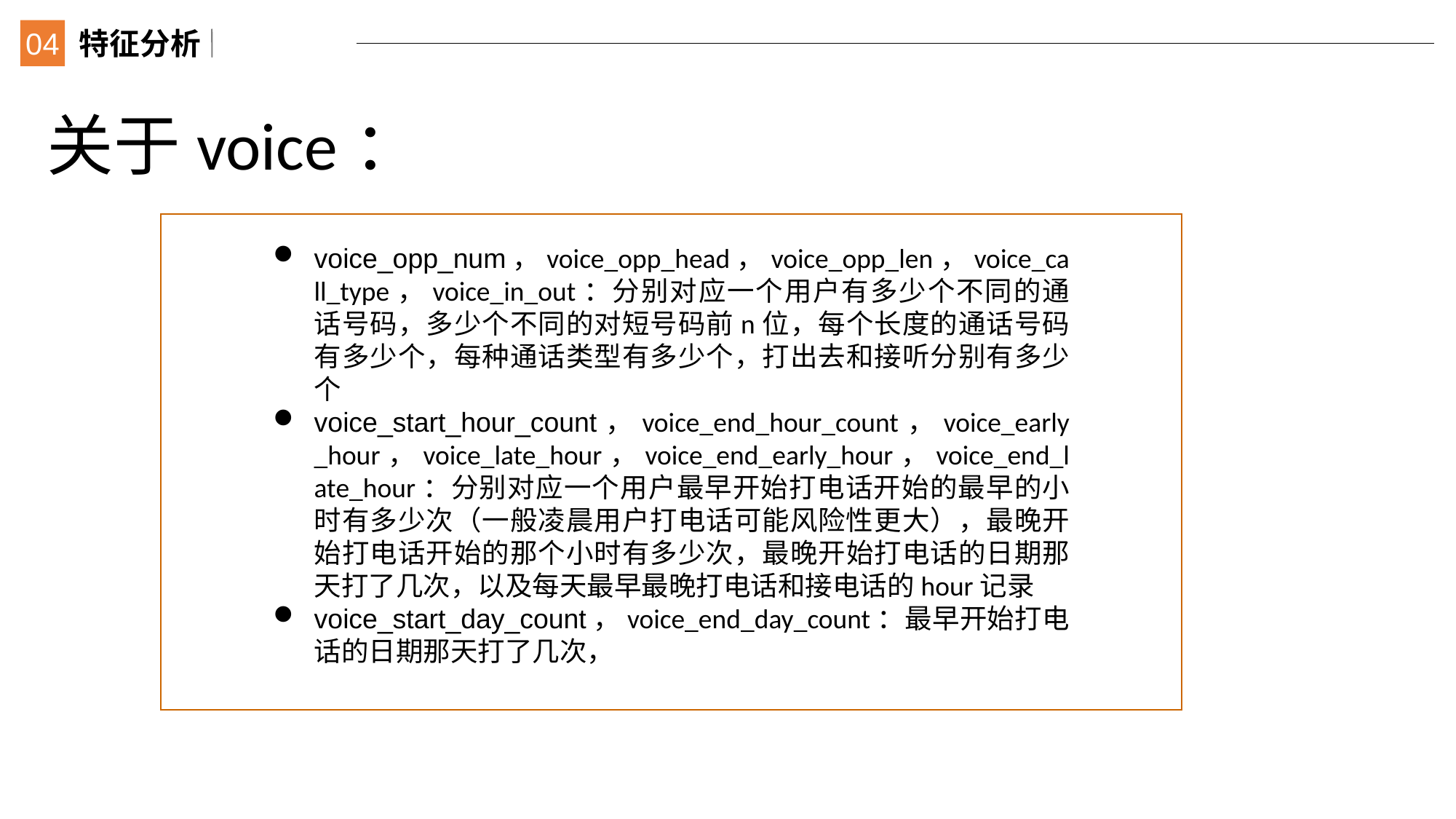

04
特征分析

关于voice：

voice_opp_num，voice_opp_head，voice_opp_len，voice_call_type，voice_in_out：分别对应一个用户有多少个不同的通话号码，多少个不同的对短号码前n位，每个长度的通话号码有多少个，每种通话类型有多少个，打出去和接听分别有多少个
voice_start_hour_count，voice_end_hour_count，voice_early_hour，voice_late_hour，voice_end_early_hour，voice_end_late_hour：分别对应一个用户最早开始打电话开始的最早的小时有多少次（一般凌晨用户打电话可能风险性更大），最晚开始打电话开始的那个小时有多少次，最晚开始打电话的日期那天打了几次，以及每天最早最晚打电话和接电话的hour记录
voice_start_day_count，voice_end_day_count：最早开始打电话的日期那天打了几次，